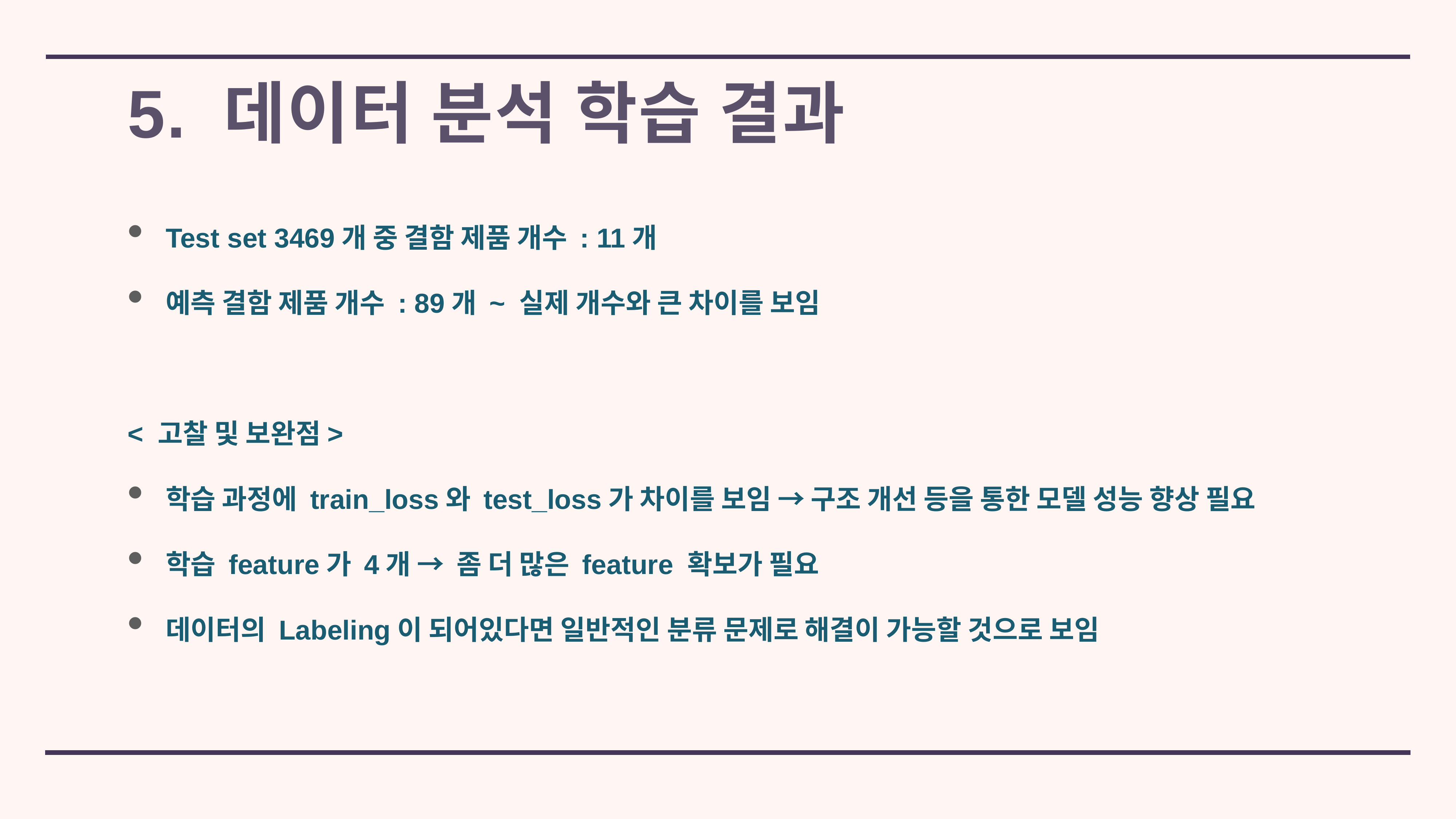

# 5. 데이터 분석 학습 결과
Test set 3469개 중 결함 제품 개수 : 11개
예측 결함 제품 개수 : 89개 ~ 실제 개수와 큰 차이를 보임

< 고찰 및 보완점>
학습 과정에 train_loss와 test_loss가 차이를 보임 → 구조 개선 등을 통한 모델 성능 향상 필요
학습 feature가 4개 →  좀 더 많은 feature 확보가 필요
데이터의 Labeling이 되어있다면 일반적인 분류 문제로 해결이 가능할 것으로 보임